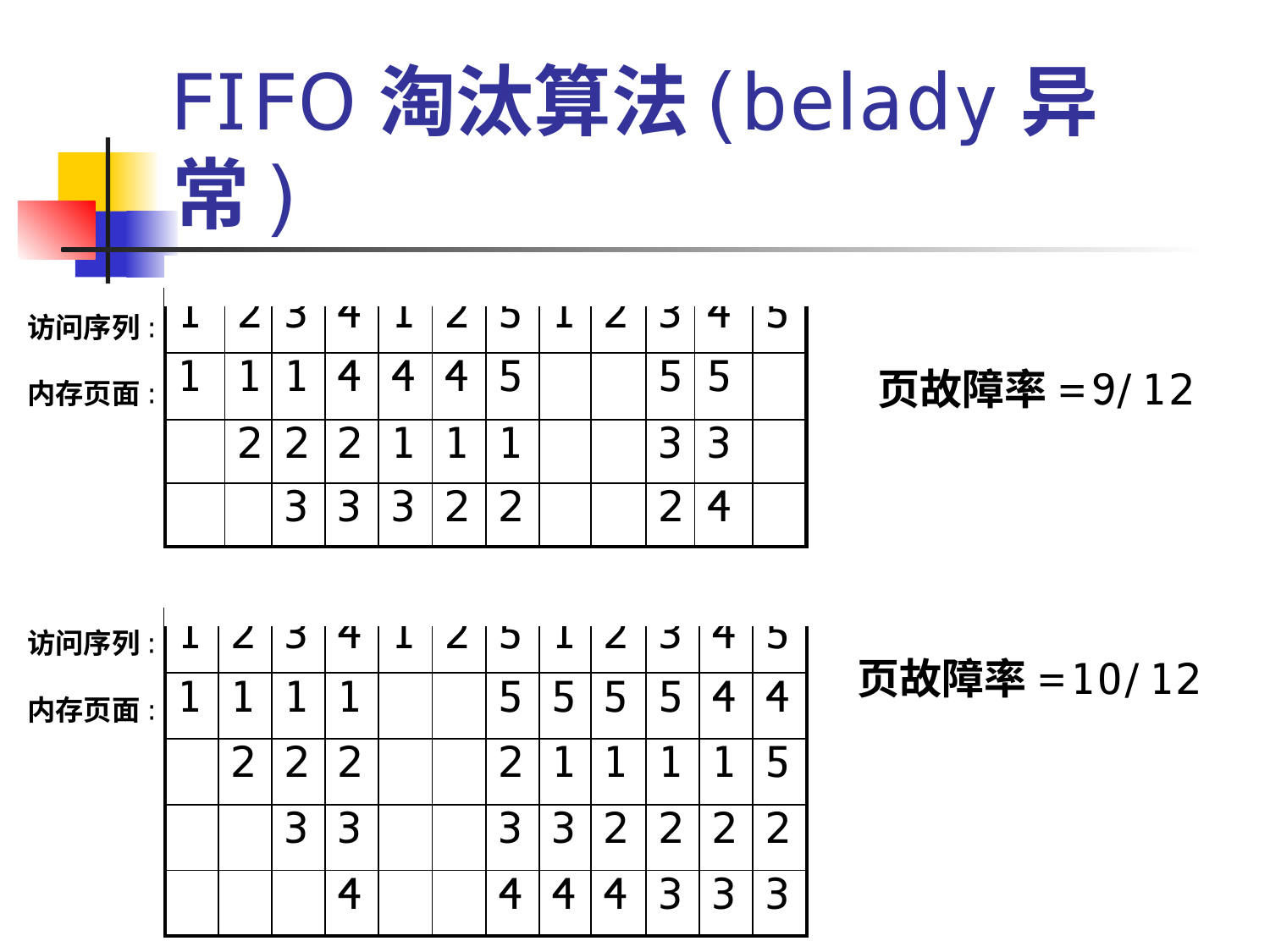

# FIFO淘汰算法(belady异常)

| 1 | 2 | 3 | 4 | 1 | 2 | 5 | 1 | 2 | 3 | 4 | 5 |
| --- | --- | --- | --- | --- | --- | --- | --- | --- | --- | --- | --- |
| 1 | 1 | 1 | 4 | 4 | 4 | 5 |  |  | 5 | 5 |  |
|  | 2 | 2 | 2 | 1 | 1 | 1 |  |  | 3 | 3 |  |
|  |  | 3 | 3 | 3 | 2 | 2 |  |  | 2 | 4 |  |
访问序列:
页故障率=9/12
内存页面:

| 1 | 2 | 3 | 4 | 1 | 2 | 5 | 1 | 2 | 3 | 4 | 5 |
| --- | --- | --- | --- | --- | --- | --- | --- | --- | --- | --- | --- |
| 1 | 1 | 1 | 1 |  |  | 5 | 5 | 5 | 5 | 4 | 4 |
|  | 2 | 2 | 2 |  |  | 2 | 1 | 1 | 1 | 1 | 5 |
|  |  | 3 | 3 |  |  | 3 | 3 | 2 | 2 | 2 | 2 |
|  |  |  | 4 |  |  | 4 | 4 | 4 | 3 | 3 | 3 |
访问序列:
页故障率=10/12
内存页面: